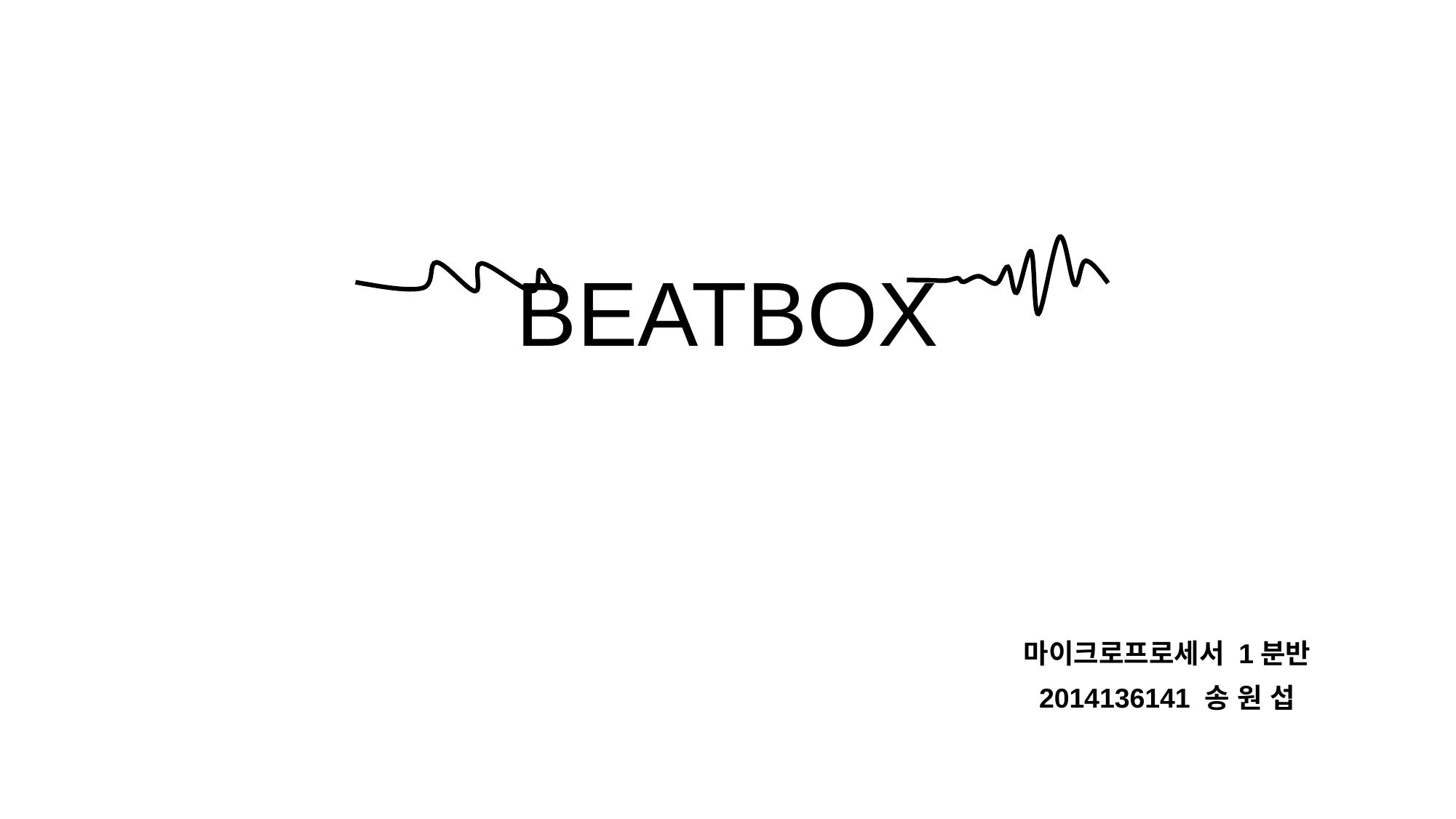

# BEATBOX

마이크로프로세서 1분반
2014136141 송 원 섭